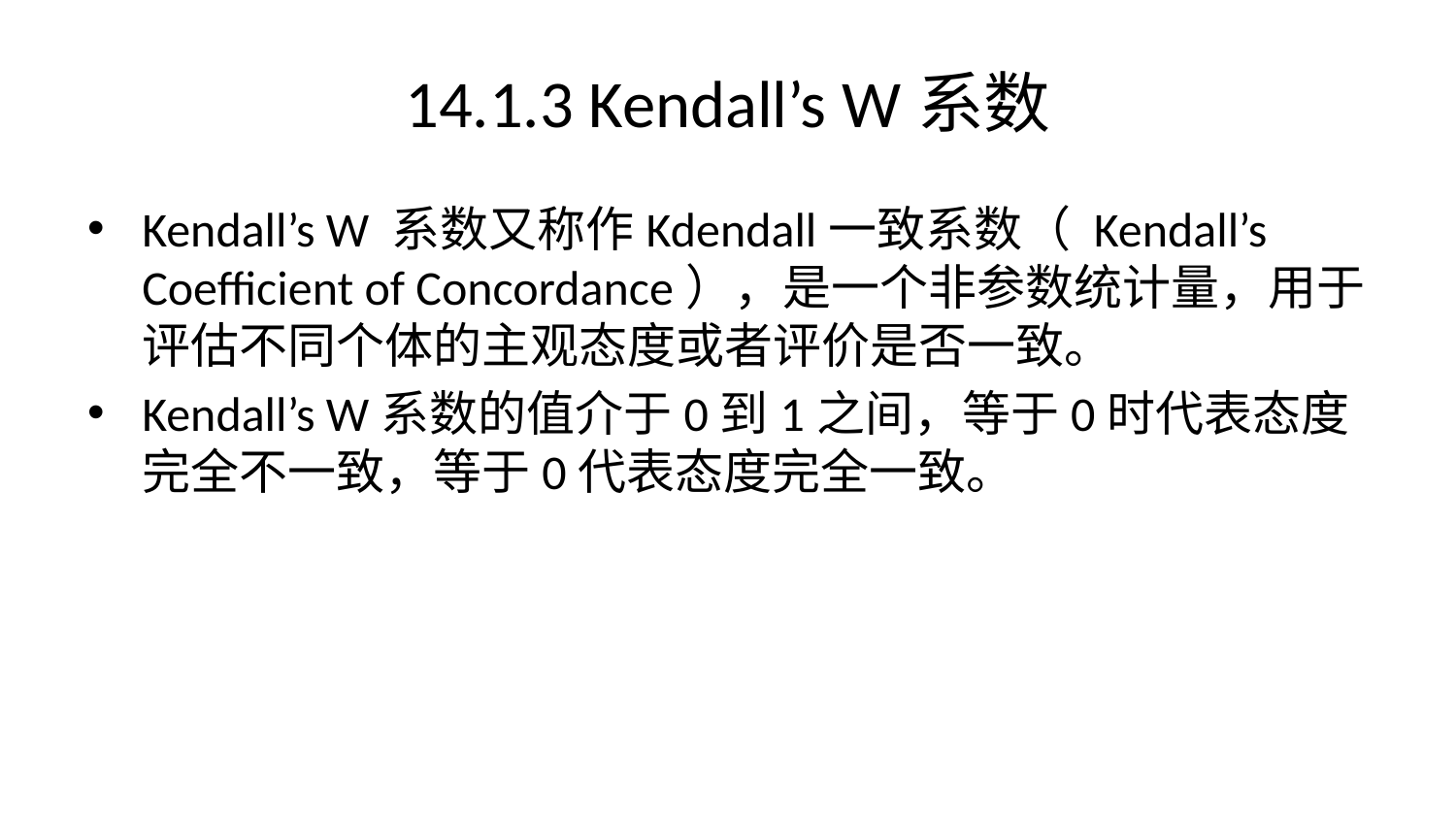

# 14.1.3 Kendall’s W系数
Kendall’s W 系数又称作Kdendall一致系数（ Kendall’s Coefficient of Concordance），是一个非参数统计量，用于评估不同个体的主观态度或者评价是否一致。
Kendall’s W系数的值介于0到1之间，等于0时代表态度完全不一致，等于0代表态度完全一致。